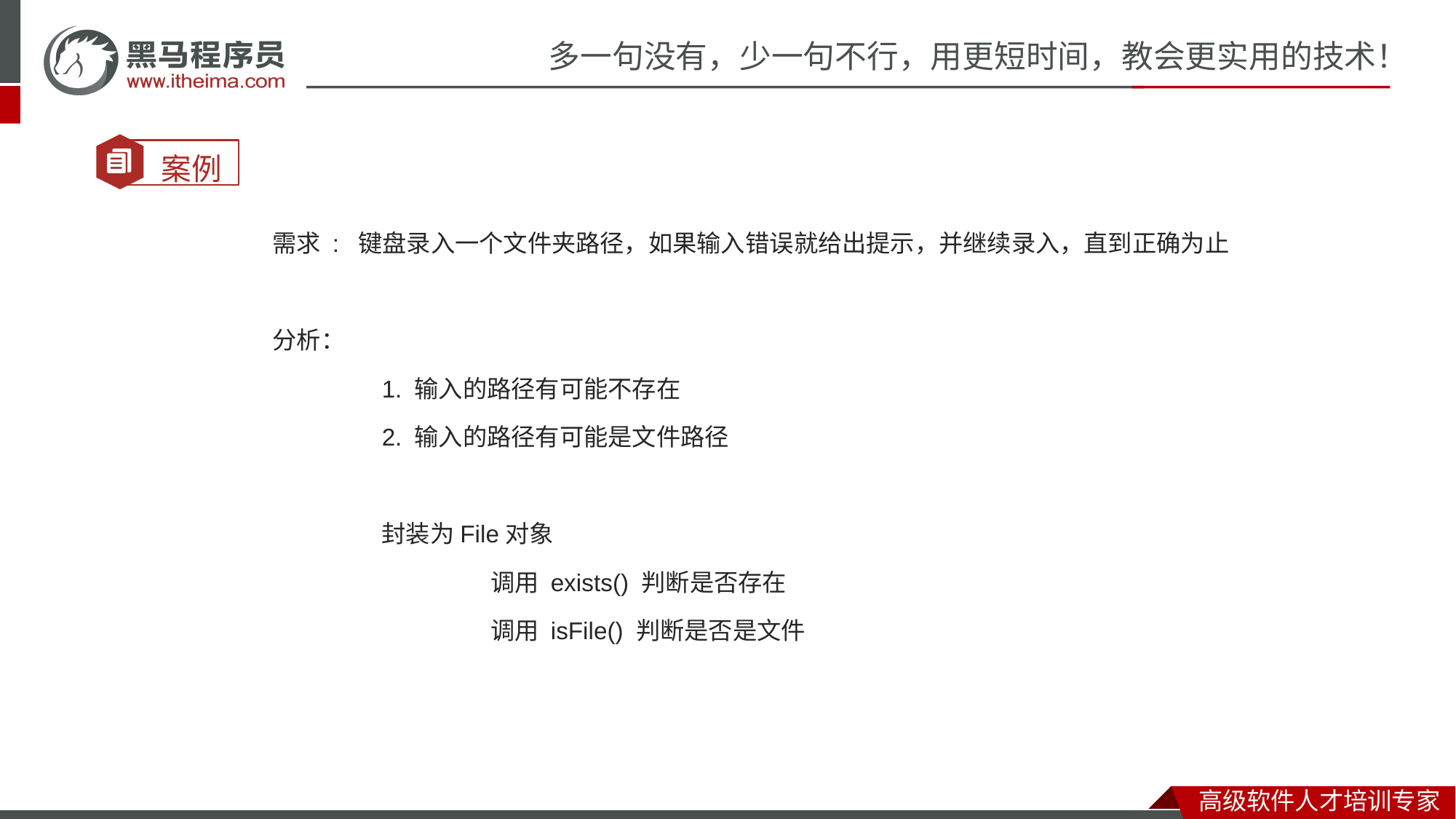

需求 :  键盘录入一个文件夹路径，如果输入错误就给出提示，并继续录入，直到正确为止

分析：
	1. 输入的路径有可能不存在
	2. 输入的路径有可能是文件路径

	封装为File对象
		调用 exists() 判断是否存在
		调用 isFile() 判断是否是文件